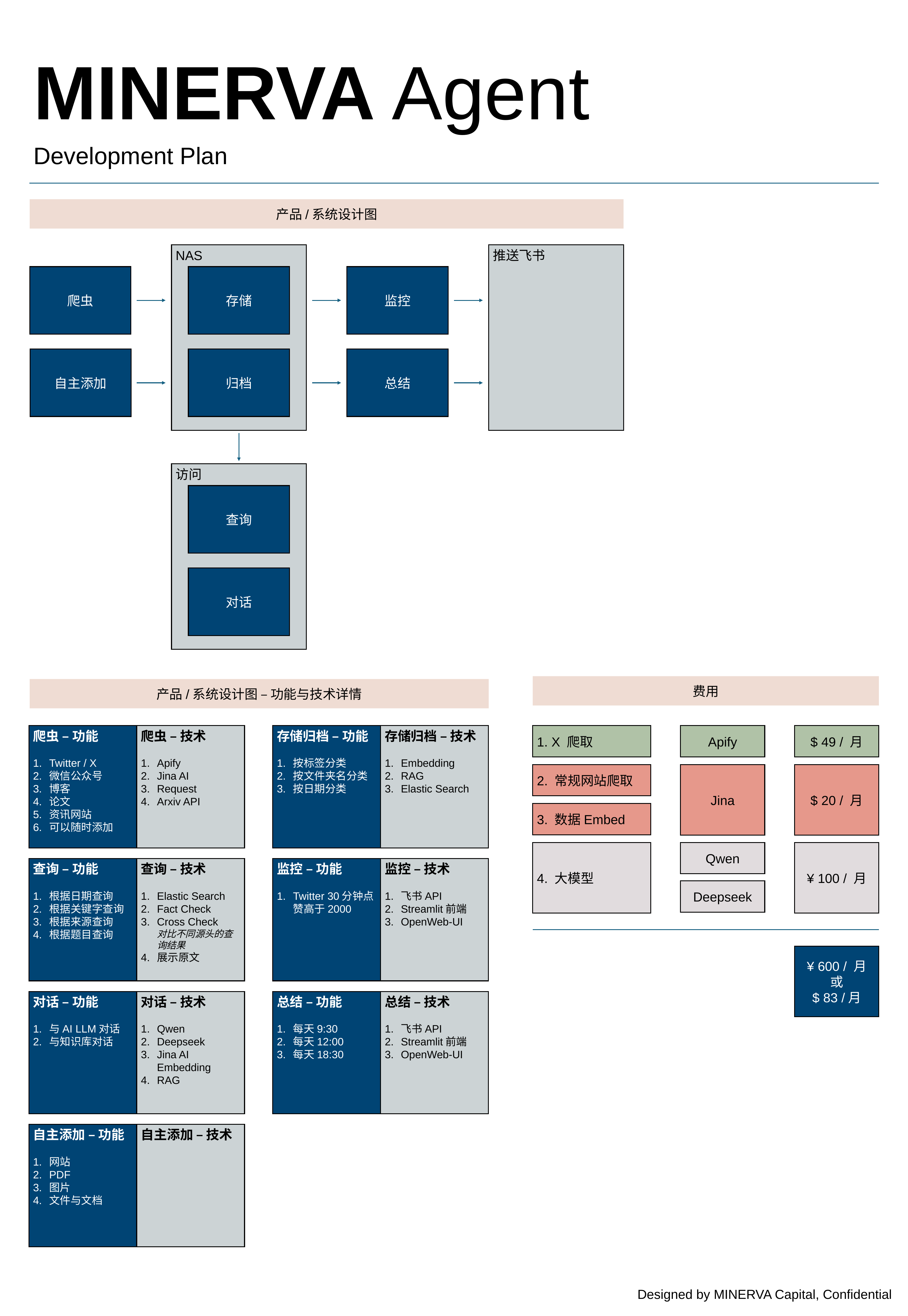

# MINERVA Agent Development Plan
产品/系统设计图
NAS
推送飞书
爬虫
存储
监控
自主添加
归档
总结
访问
查询
对话
费用
产品/系统设计图 – 功能与技术详情
爬虫 – 功能

Twitter / X
微信公众号
博客
论文
资讯网站
可以随时添加
爬虫 – 技术

Apify
Jina AI
Request
Arxiv API
存储归档 – 功能

按标签分类
按文件夹名分类
按日期分类

存储归档 – 技术

Embedding
RAG
Elastic Search
1. X 爬取
Apify
$ 49 / 月
2. 常规网站爬取
Jina
$ 20 / 月
3. 数据Embed
4. 大模型
Qwen
¥ 100 / 月
Deepseek
查询 – 功能

根据日期查询
根据关键字查询
根据来源查询
根据题目查询
查询 – 技术

Elastic Search
Fact Check
Cross Check
对比不同源头的查询结果
展示原文
监控 – 功能

Twitter 30分钟点赞高于2000
监控 – 技术

飞书API
Streamlit前端
OpenWeb-UI
¥ 600 / 月
或
$ 83 /月
对话 – 功能

与AI LLM对话
与知识库对话
对话 – 技术

Qwen
Deepseek
Jina AI Embedding
RAG

总结 – 功能

每天9:30
每天12:00
每天18:30
总结 – 技术

飞书API
Streamlit前端
OpenWeb-UI
自主添加 – 技术

自主添加 – 功能

网站
PDF
图片
文件与文档
Designed by MINERVA Capital, Confidential